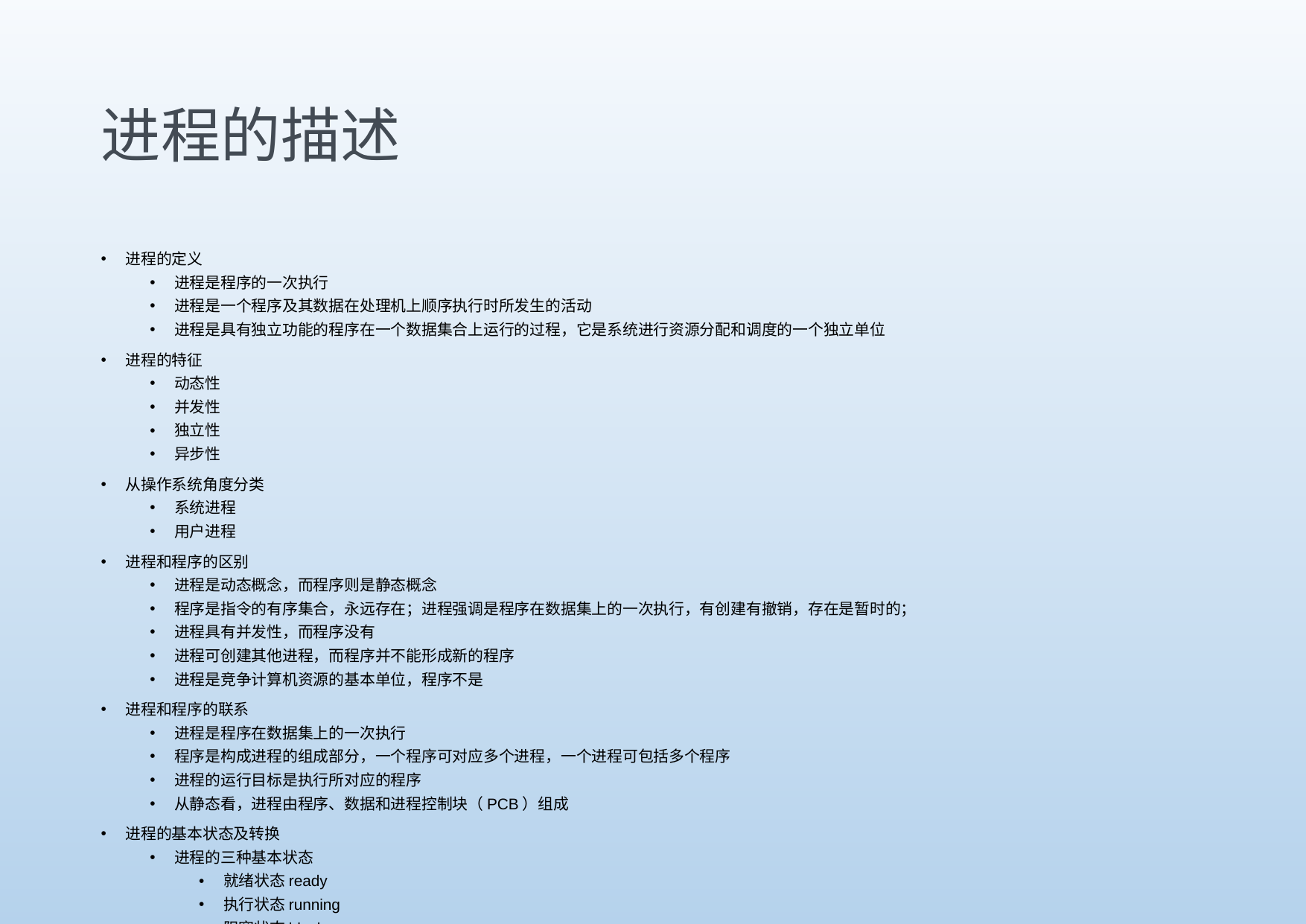

# 进程的描述
进程的定义
进程是程序的一次执行
进程是一个程序及其数据在处理机上顺序执行时所发生的活动
进程是具有独立功能的程序在一个数据集合上运行的过程，它是系统进行资源分配和调度的一个独立单位
进程的特征
动态性
并发性
独立性
异步性
从操作系统角度分类
系统进程
用户进程
进程和程序的区别
进程是动态概念，而程序则是静态概念
程序是指令的有序集合，永远存在；进程强调是程序在数据集上的一次执行，有创建有撤销，存在是暂时的；
进程具有并发性，而程序没有
进程可创建其他进程，而程序并不能形成新的程序
进程是竞争计算机资源的基本单位，程序不是
进程和程序的联系
进程是程序在数据集上的一次执行
程序是构成进程的组成部分，一个程序可对应多个进程，一个进程可包括多个程序
进程的运行目标是执行所对应的程序
从静态看，进程由程序、数据和进程控制块（PCB）组成
进程的基本状态及转换
进程的三种基本状态
就绪状态ready
执行状态running
阻塞状态block
三种基本状态的转换
创建状态和终止状态
五状态进程模型
注意
阻塞态->运行态和就绪态->阻塞态这二种状态转换不可能发生
挂起操作和进程状态的转换
挂起和阻塞的区别
挂起操作的目的
终端用户的需要: 修改、检查进程
父进程的需要：修改、协调子进程
对换的需要：缓和内存
负荷调节的需要：保证实时任务的执行
关键图
进程管理中的数据结构
进程控制块PCB的作用
作为独立运行基本单位的标志
能实现间断性运行方式
提供进程管理所需要的信息
提供进程调度所需要的信息
实现与其他进程的同步与通信
进程控制块的信息
进程标识符
外部标识符PID
内部标识符(端口)
处理机状态
通用寄存器
指令计数器
程序状态字PSW
用户栈指针
进程调度信息
进程状态
进程优先级
进程调度所需的其他信息
事件
进程控制信息
程序和数据的地址
进程同步和通信机制
资源清单
链接指针
进程控制块的组织方式
线性方式
链接方式
索引方式

4